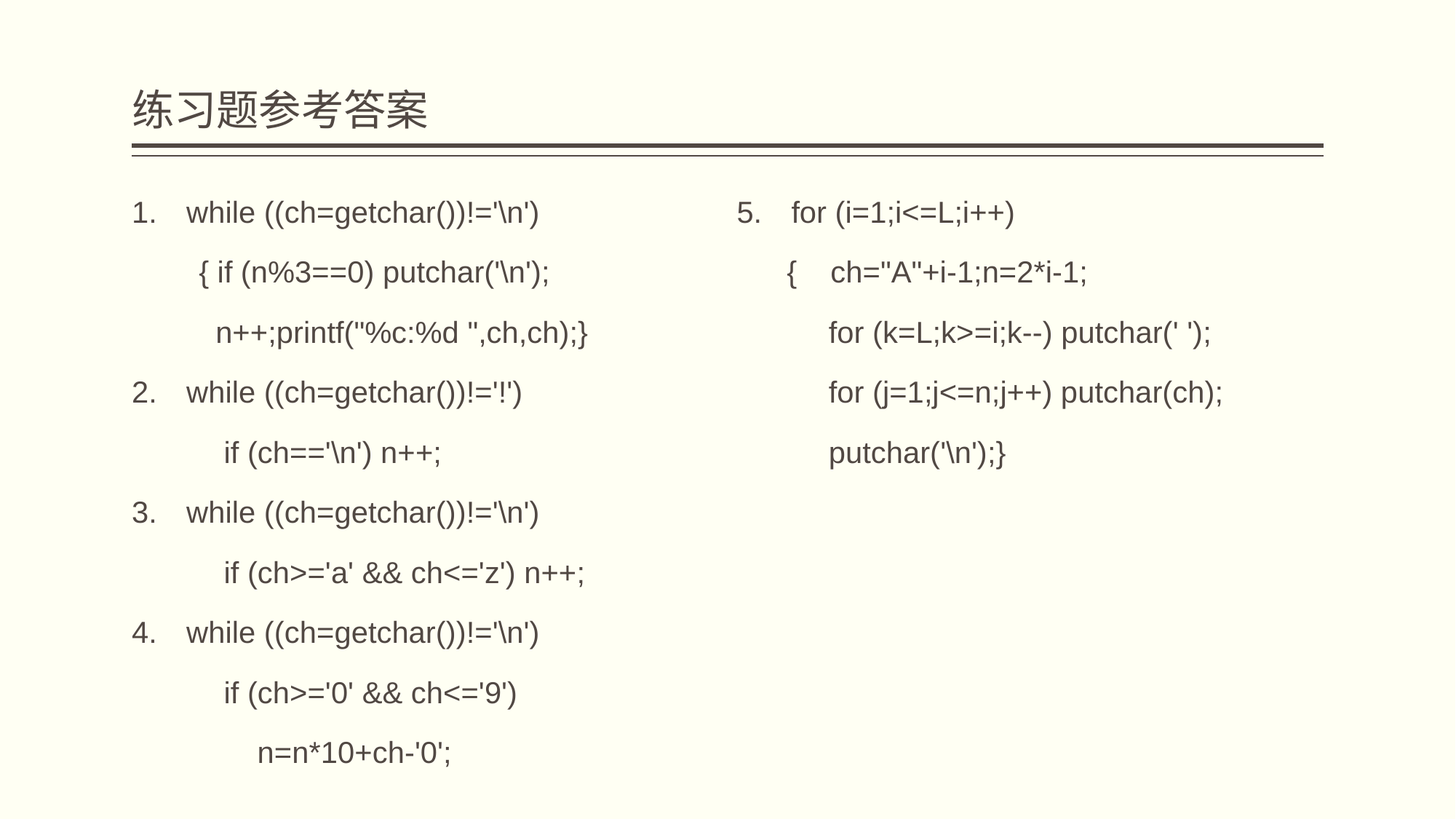

# 练习题参考答案
while ((ch=getchar())!='\n')
        { if (n%3==0) putchar('\n');
          n++;printf("%c:%d ",ch,ch);}
while ((ch=getchar())!='!')
           if (ch=='\n') n++;
while ((ch=getchar())!='\n')
           if (ch>='a' && ch<='z') n++;
while ((ch=getchar())!='\n')
           if (ch>='0' && ch<='9')
               n=n*10+ch-'0';
for (i=1;i<=L;i++)
      {    ch="A"+i-1;n=2*i-1;
           for (k=L;k>=i;k--) putchar(' ');
           for (j=1;j<=n;j++) putchar(ch);
           putchar('\n');}